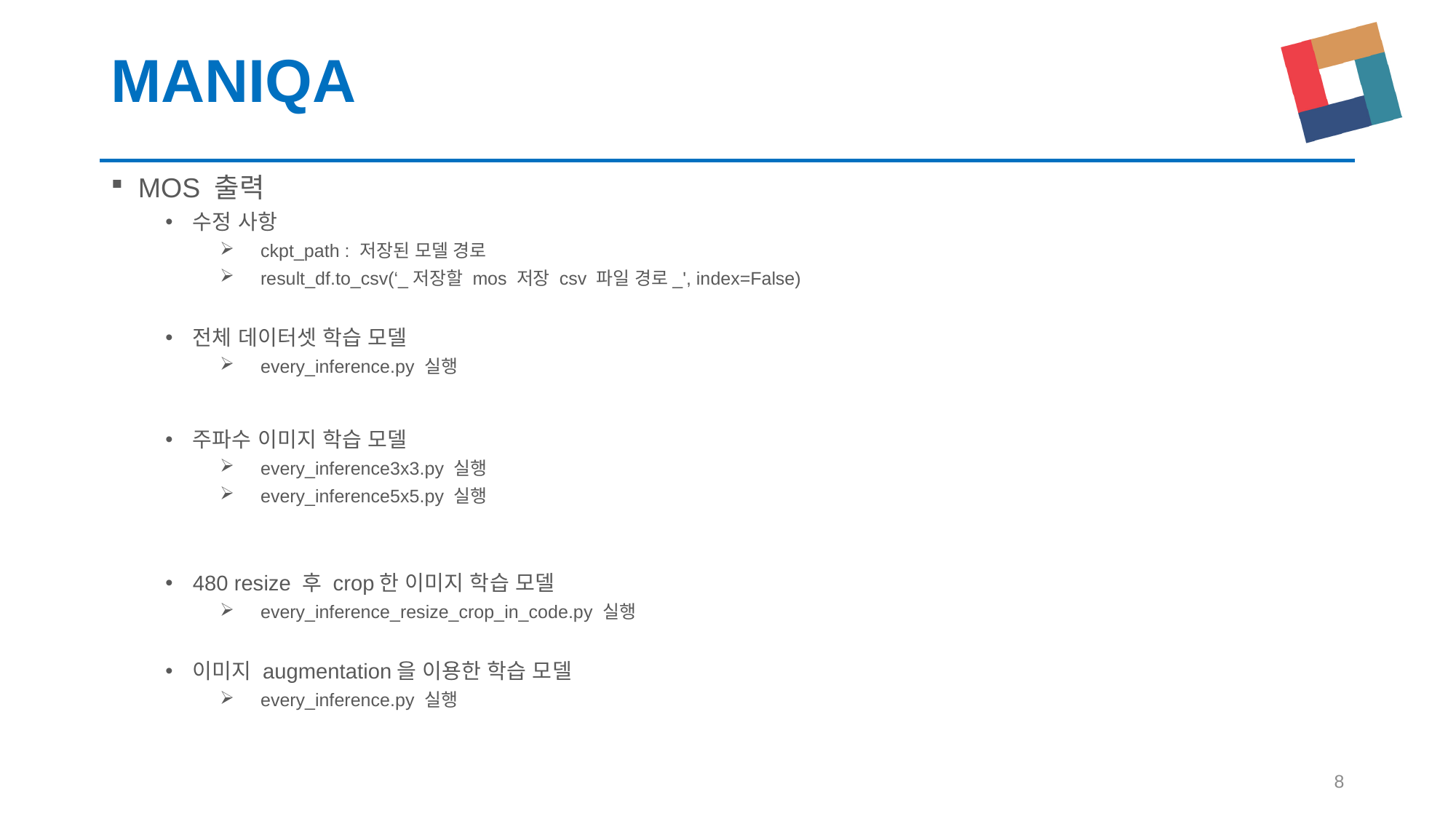

# MANIQA
MOS 출력
수정 사항
ckpt_path : 저장된 모델 경로
result_df.to_csv(‘_저장할 mos 저장 csv 파일 경로_', index=False)

전체 데이터셋 학습 모델
every_inference.py 실행

주파수 이미지 학습 모델
every_inference3x3.py 실행
every_inference5x5.py 실행

480 resize 후 crop한 이미지 학습 모델
every_inference_resize_crop_in_code.py 실행

이미지 augmentation을 이용한 학습 모델
every_inference.py 실행

8